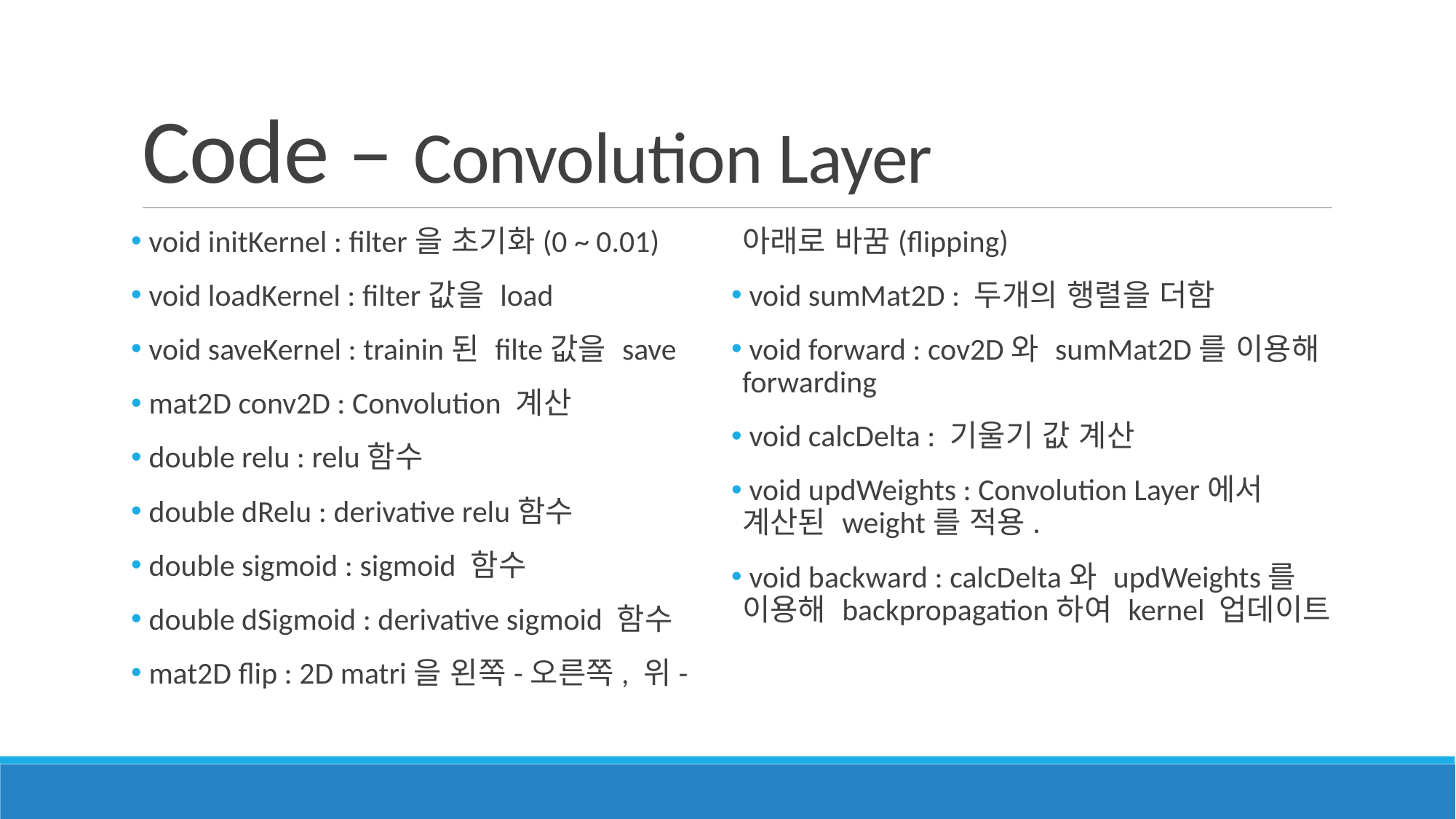

# Code – Convolution Layer
 void initKernel : filter을 초기화(0 ~ 0.01)
 void loadKernel : filter값을 load
 void saveKernel : trainin된 filte값을 save
 mat2D conv2D : Convolution 계산
 double relu : relu함수
 double dRelu : derivative relu함수
 double sigmoid : sigmoid 함수
 double dSigmoid : derivative sigmoid 함수
 mat2D flip : 2D matri을 왼쪽-오른쪽, 위-아래로 바꿈(flipping)
 void sumMat2D : 두개의 행렬을 더함
 void forward : cov2D와 sumMat2D를 이용해 forwarding
 void calcDelta : 기울기 값 계산
 void updWeights : Convolution Layer에서 계산된 weight를 적용.
 void backward : calcDelta와 updWeights를 이용해 backpropagation하여 kernel 업데이트